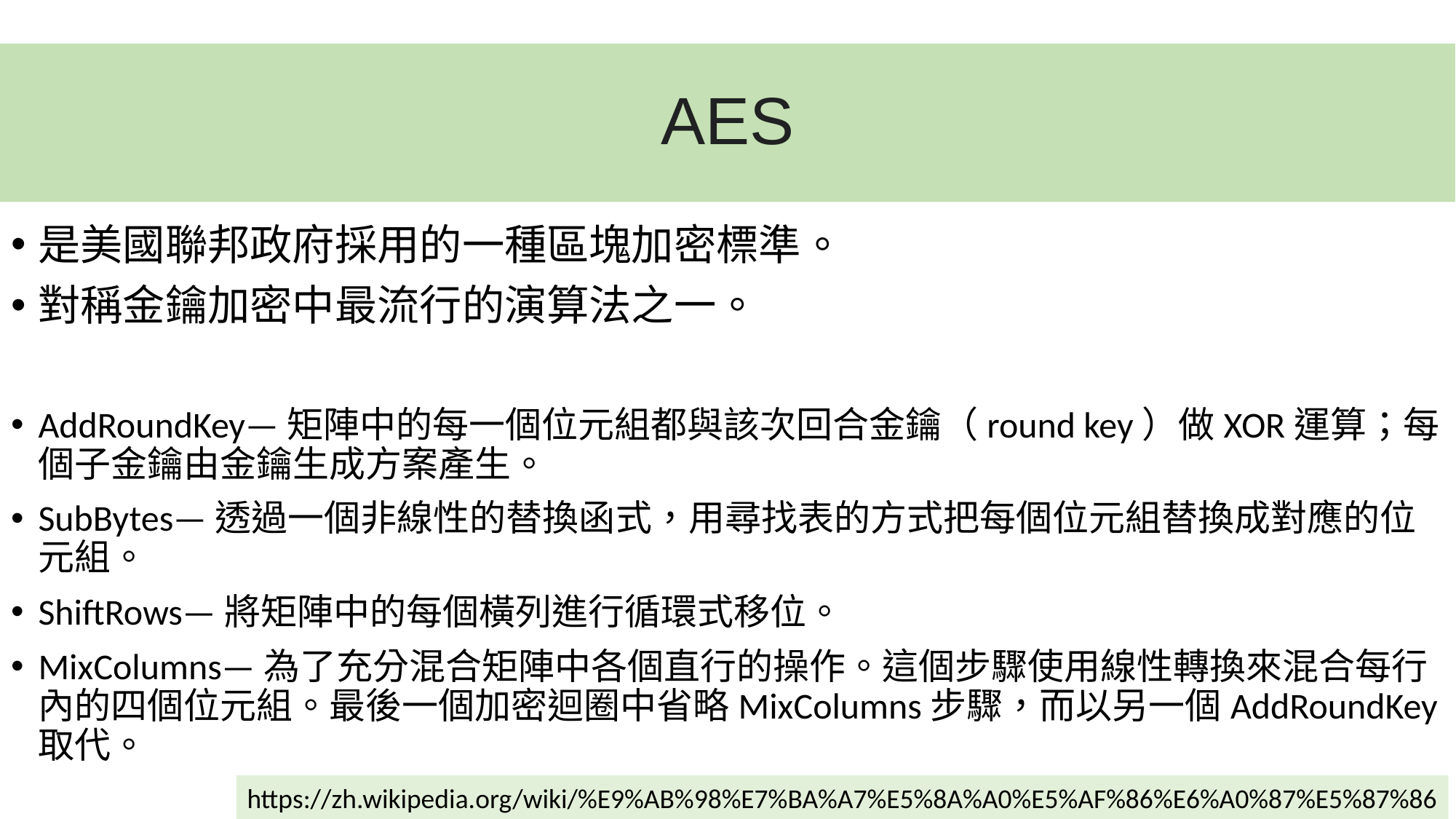

# AES
是美國聯邦政府採用的一種區塊加密標準。
對稱金鑰加密中最流行的演算法之一。

AddRoundKey—矩陣中的每一個位元組都與該次回合金鑰（round key）做XOR運算；每個子金鑰由金鑰生成方案產生。
SubBytes—透過一個非線性的替換函式，用尋找表的方式把每個位元組替換成對應的位元組。
ShiftRows—將矩陣中的每個橫列進行循環式移位。
MixColumns—為了充分混合矩陣中各個直行的操作。這個步驟使用線性轉換來混合每行內的四個位元組。最後一個加密迴圈中省略MixColumns步驟，而以另一個AddRoundKey取代。
https://zh.wikipedia.org/wiki/%E9%AB%98%E7%BA%A7%E5%8A%A0%E5%AF%86%E6%A0%87%E5%87%86